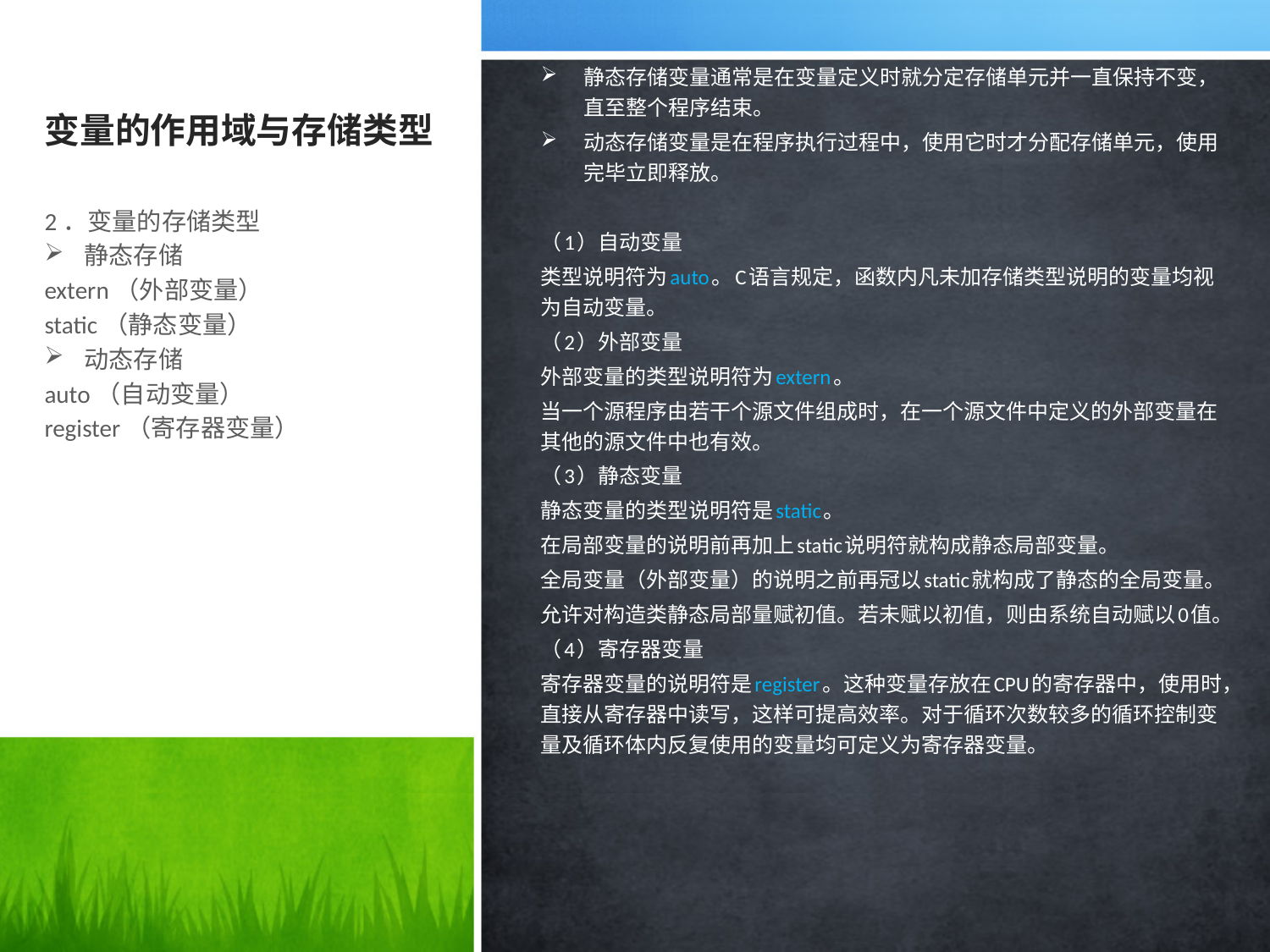

静态存储变量通常是在变量定义时就分定存储单元并一直保持不变，直至整个程序结束。
动态存储变量是在程序执行过程中，使用它时才分配存储单元，使用完毕立即释放。

（1）自动变量
类型说明符为auto。C语言规定，函数内凡未加存储类型说明的变量均视为自动变量。
（2）外部变量
外部变量的类型说明符为extern。
当一个源程序由若干个源文件组成时，在一个源文件中定义的外部变量在其他的源文件中也有效。
（3）静态变量
静态变量的类型说明符是static。
在局部变量的说明前再加上static说明符就构成静态局部变量。
全局变量（外部变量）的说明之前再冠以static就构成了静态的全局变量。
允许对构造类静态局部量赋初值。若未赋以初值，则由系统自动赋以0值。
（4）寄存器变量
寄存器变量的说明符是register。这种变量存放在CPU的寄存器中，使用时，直接从寄存器中读写，这样可提高效率。对于循环次数较多的循环控制变量及循环体内反复使用的变量均可定义为寄存器变量。

# 变量的作用域与存储类型
2．变量的存储类型
静态存储
extern（外部变量）
static（静态变量）
动态存储
auto（自动变量）
register（寄存器变量）